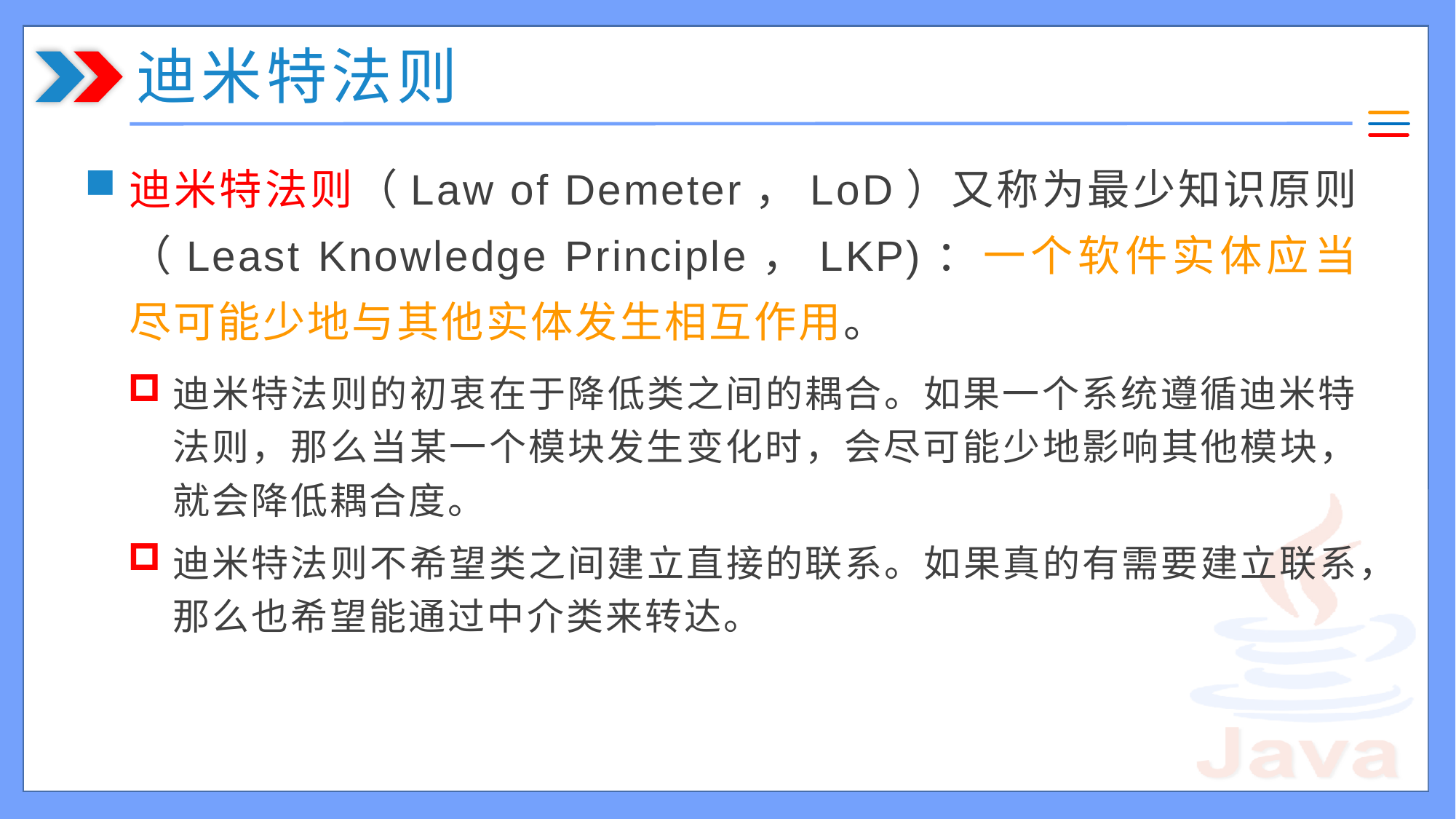

# 迪米特法则
迪米特法则（Law of Demeter，LoD）又称为最少知识原则（Least Knowledge Principle，LKP)：一个软件实体应当尽可能少地与其他实体发生相互作用。
迪米特法则的初衷在于降低类之间的耦合。如果一个系统遵循迪米特法则，那么当某一个模块发生变化时，会尽可能少地影响其他模块，就会降低耦合度。
迪米特法则不希望类之间建立直接的联系。如果真的有需要建立联系，那么也希望能通过中介类来转达。